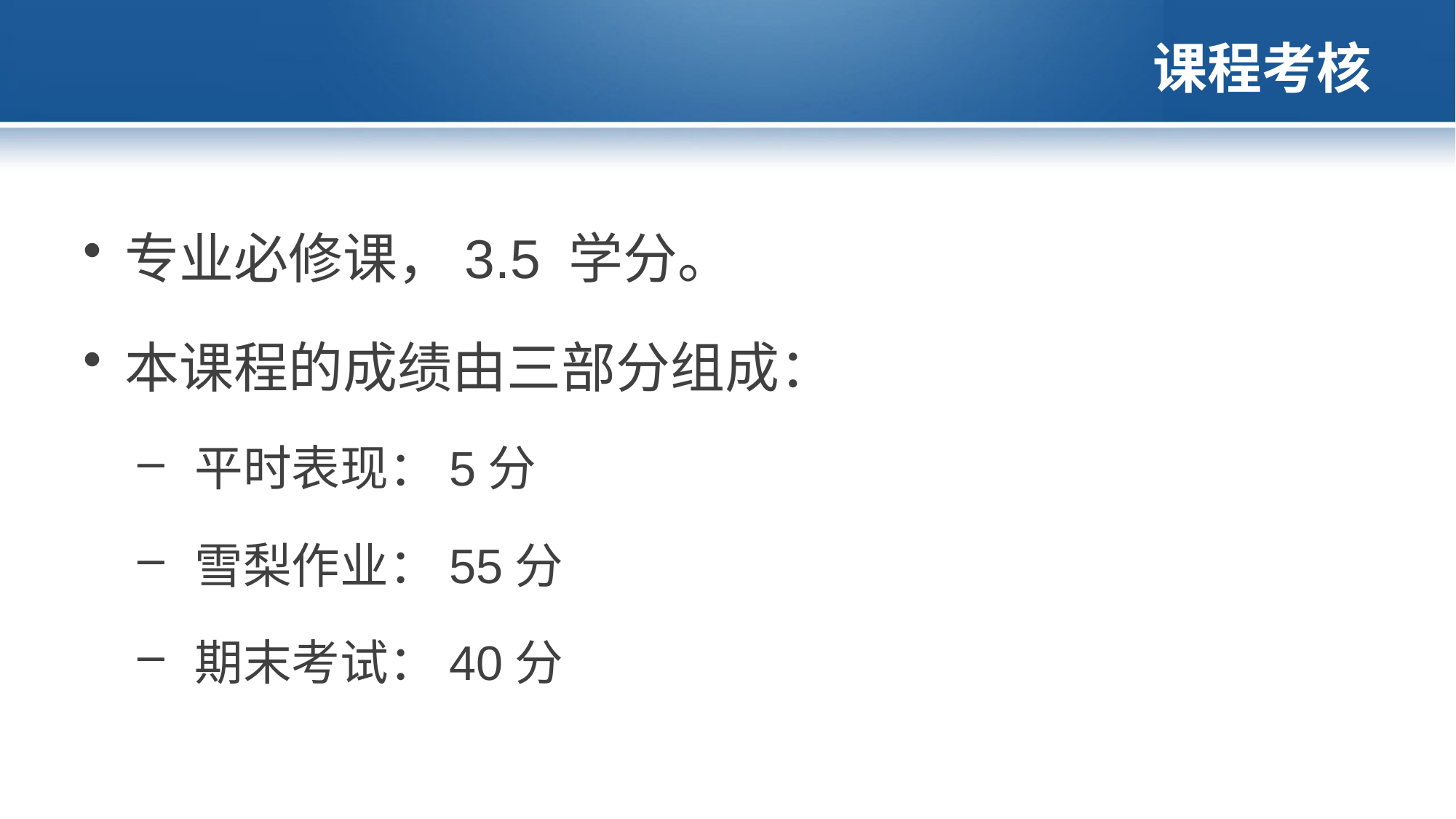

# 课程考核
专业必修课，3.5 学分。
本课程的成绩由三部分组成：
 平时表现：5分
 雪梨作业：55分
 期末考试：40分